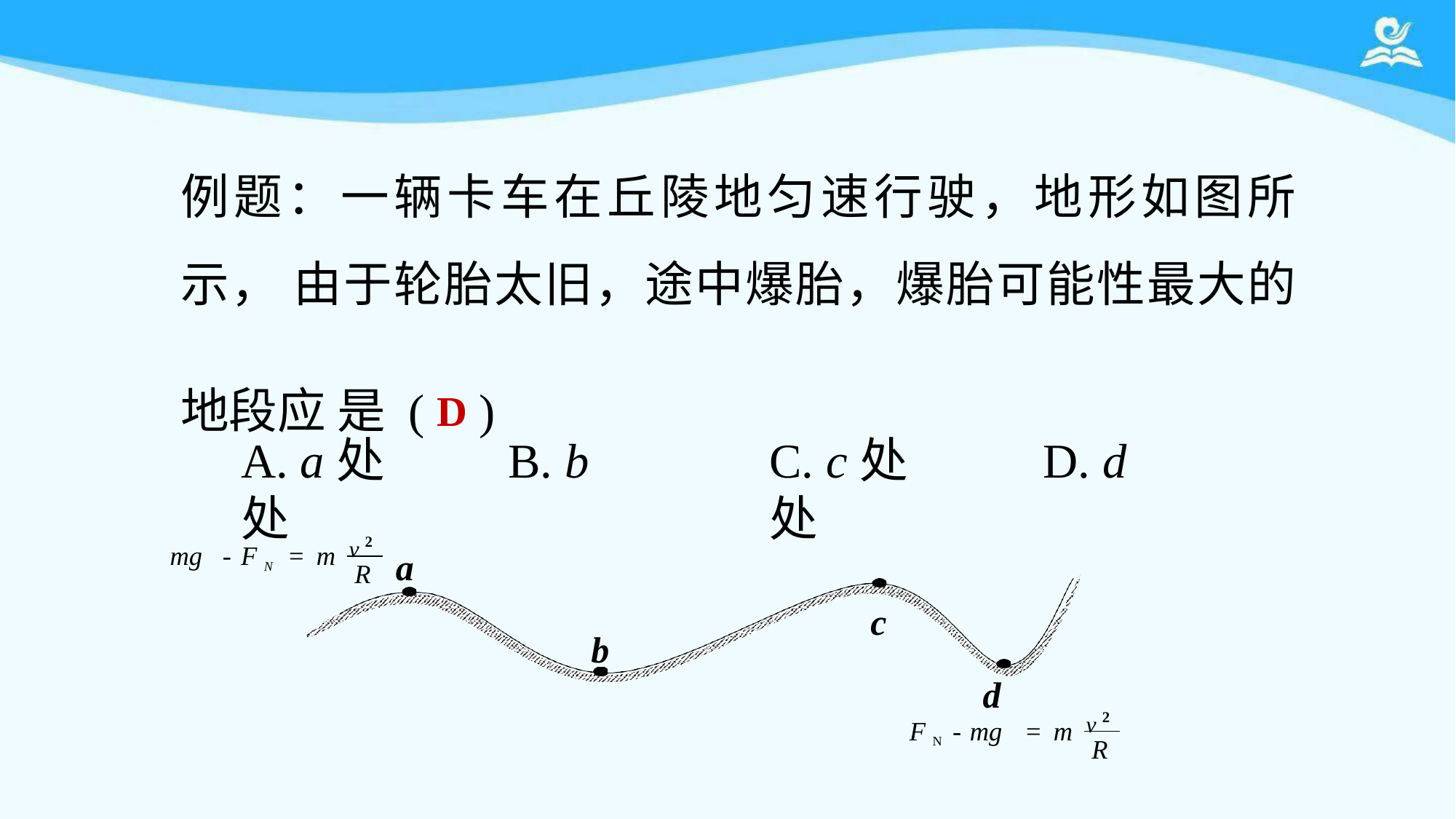

# 例题：一辆卡车在丘陵地匀速行驶，地形如图所示， 由于轮胎太旧，途中爆胎，爆胎可能性最大的地段应 是 ( D )
A. a处	B. b处
C. c处	D. d处
c
d
v 2
mg	- F N	= m
a
R

b

v 2
F N  - mg	= m
R